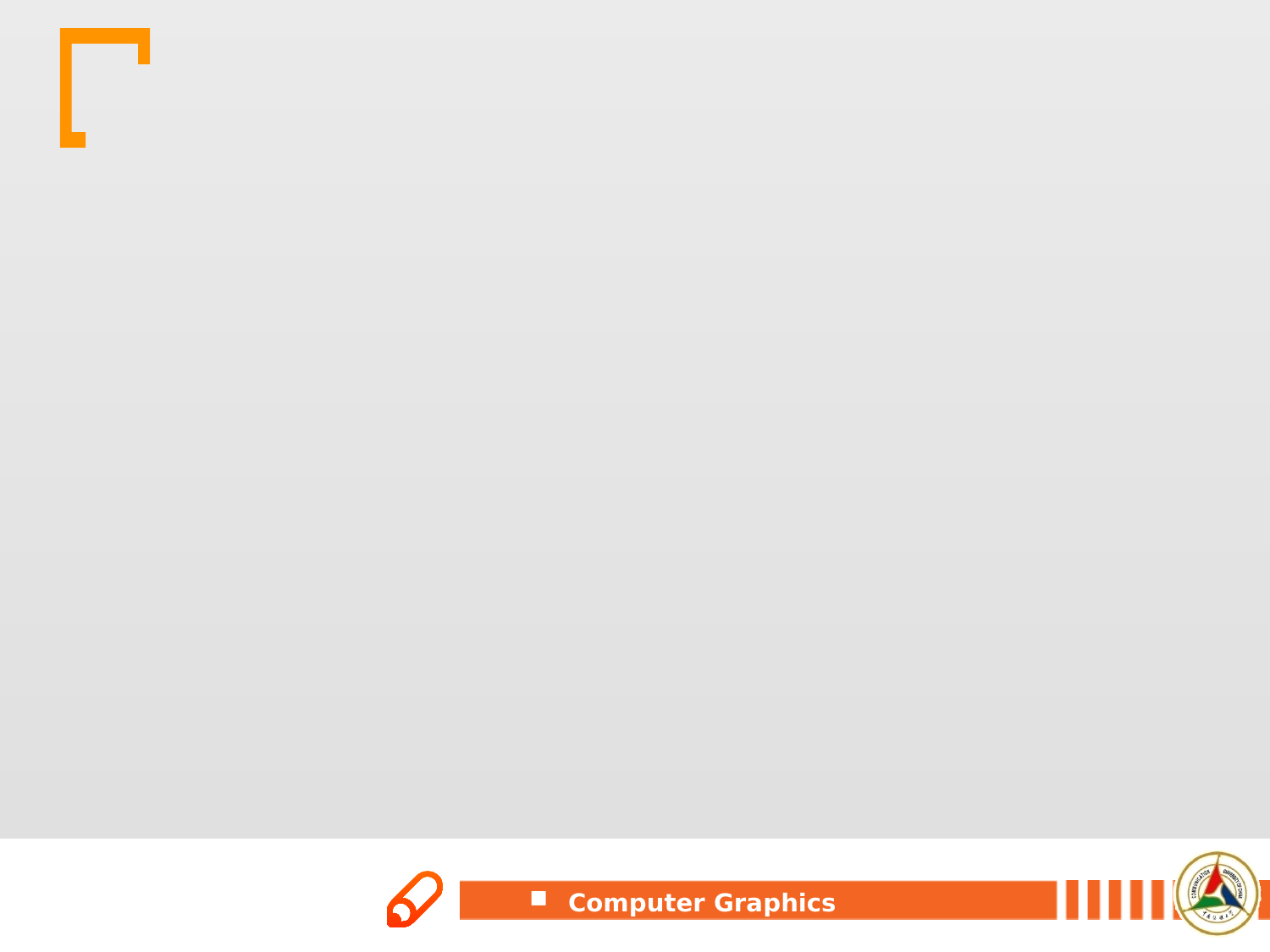

#
由于三维扫描技术能快速方便地将真实世界的立体彩色信息转换为计算机能直接处理的数字信号，在影视特技制作、虚拟现实、高级游戏、文物保护等方面得到了广泛应用。它可以将演员、模型、道具等的表面空间和颜色数据扫描到计算机中，结合现代计算机动画、影视图像处理技术，对这些图像做旋转、压缩、拉伸等各种变化，进行切割、剪裁、拼接等处理，或融入特定的场景中，实现高难度的特技效果，给三维动画特技制作带来了极大的便利。